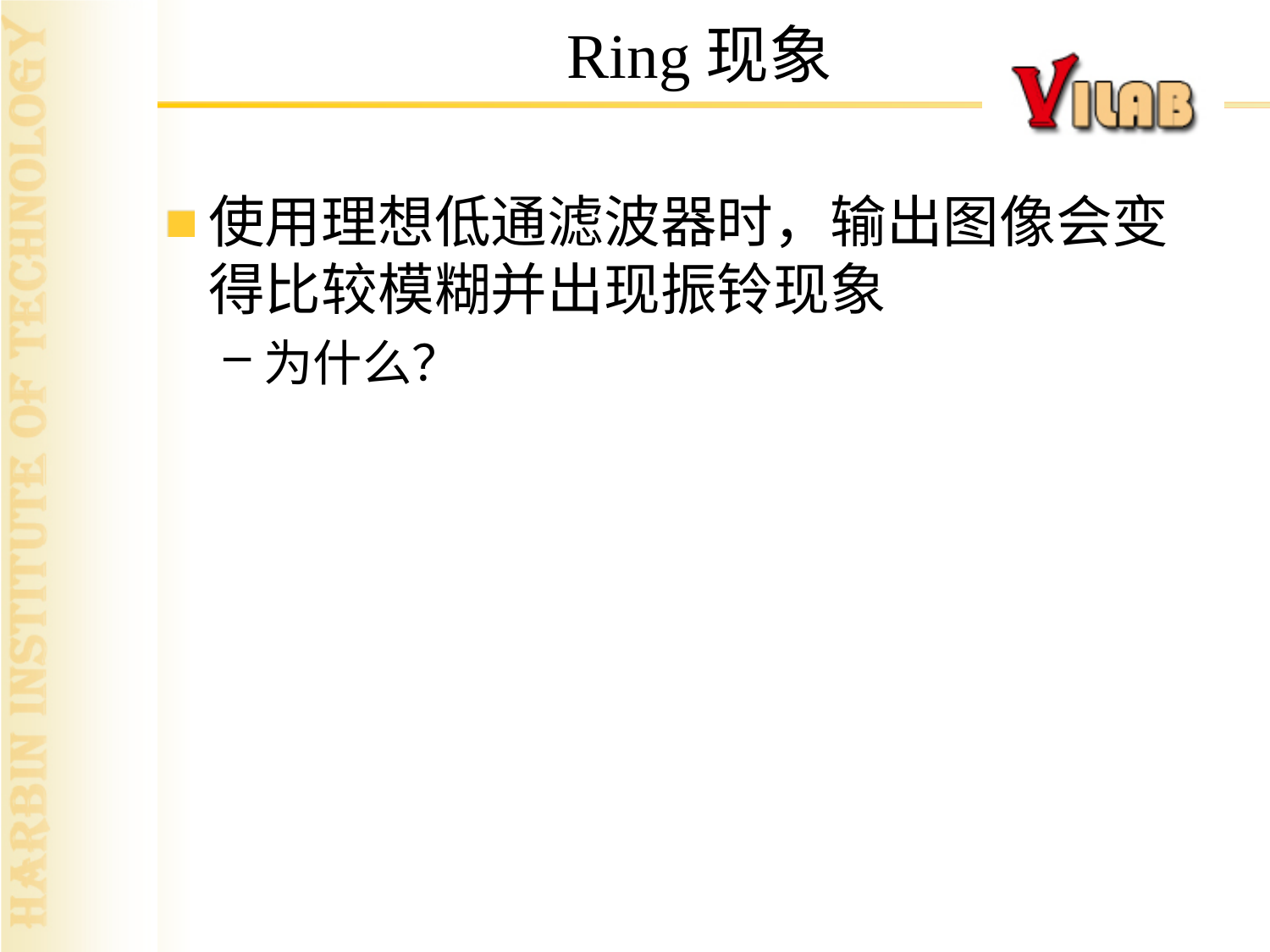

# Ring现象
使用理想低通滤波器时，输出图像会变得比较模糊并出现振铃现象
为什么？